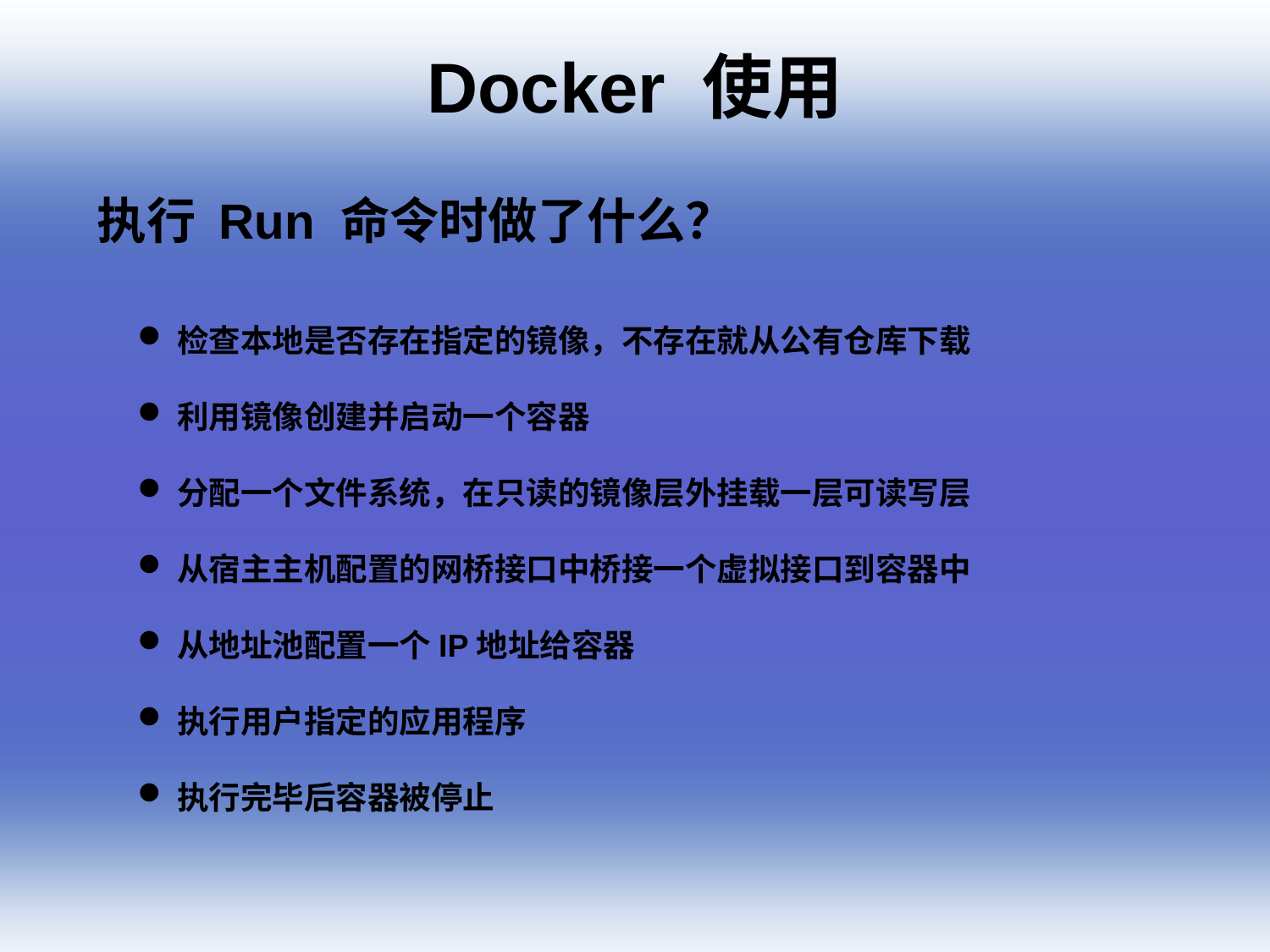

Docker 使用
执行 Run 命令时做了什么？
检查本地是否存在指定的镜像，不存在就从公有仓库下载
利用镜像创建并启动一个容器
分配一个文件系统，在只读的镜像层外挂载一层可读写层
从宿主主机配置的网桥接口中桥接一个虚拟接口到容器中
从地址池配置一个IP地址给容器
执行用户指定的应用程序
执行完毕后容器被停止